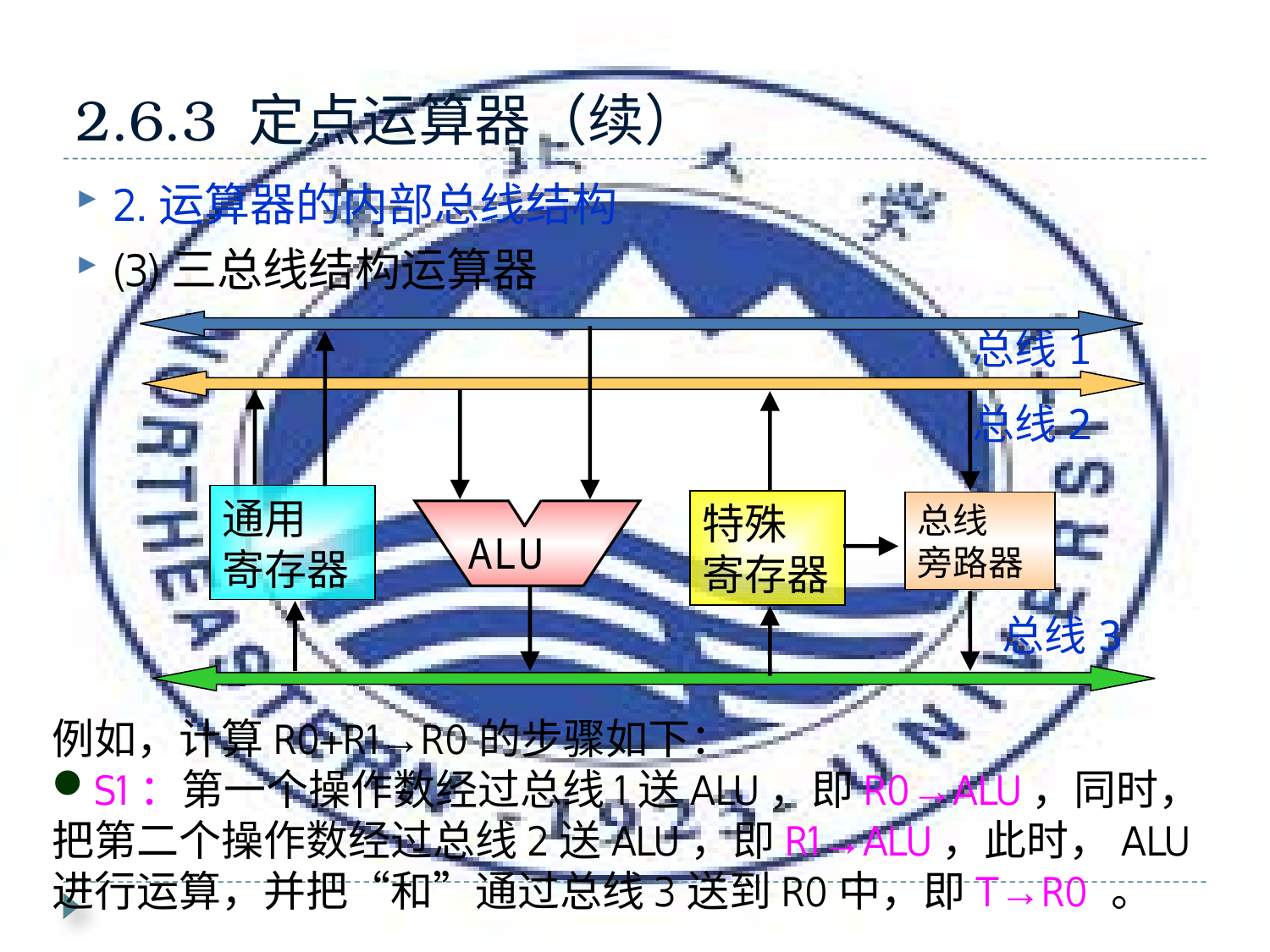

# 2.6.3 定点运算器（续）
2.运算器的内部总线结构
(3)三总线结构运算器

总线1

总线2

通用
寄存器
特殊
寄存器
总线
旁路器

ALU

总线3

例如，计算R0+R1→R0的步骤如下：
S1：第一个操作数经过总线1送ALU，即R0→ALU，同时，把第二个操作数经过总线2送ALU，即R1→ALU，此时，ALU进行运算，并把“和”通过总线3送到R0中，即T→R0 。